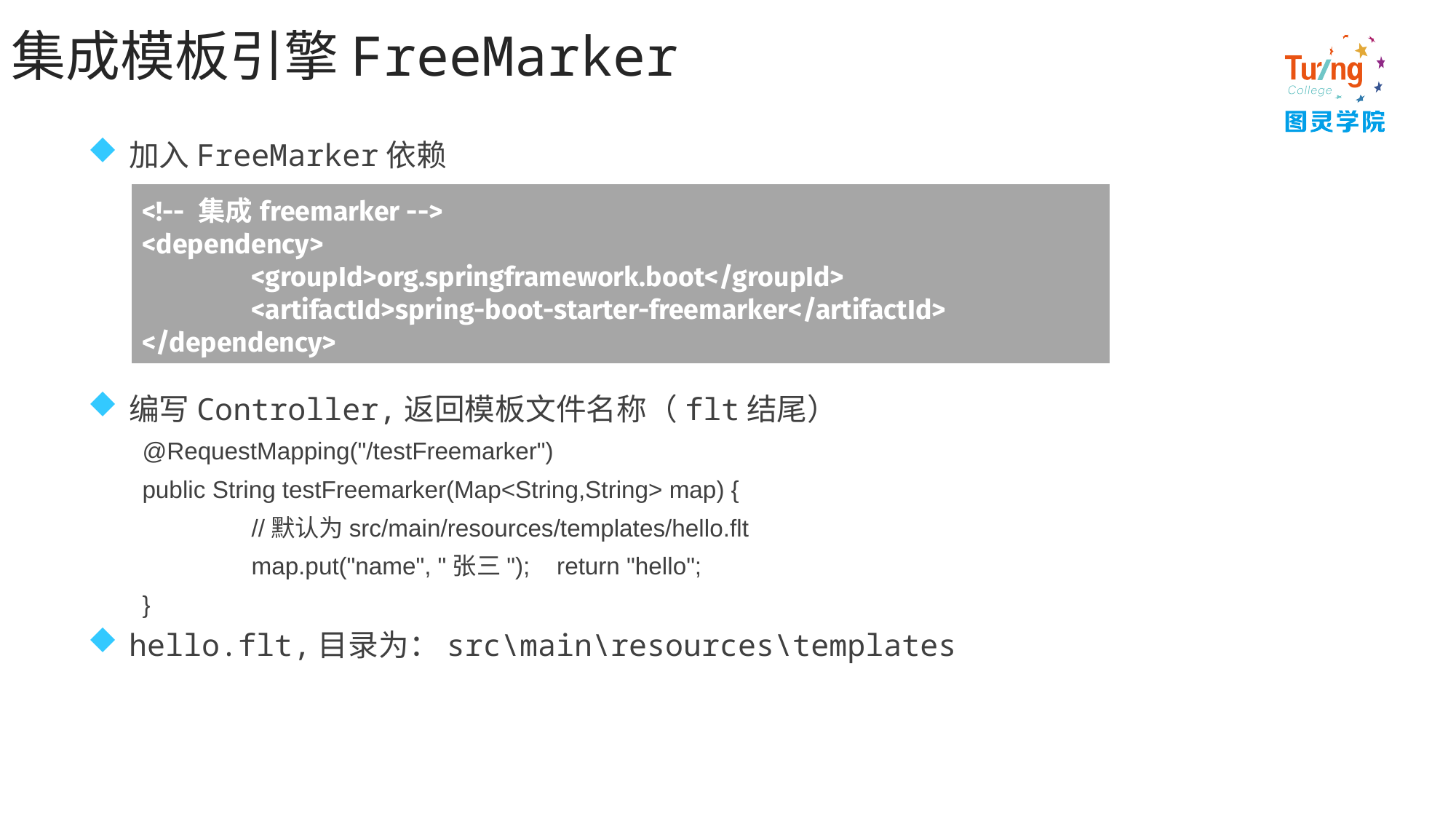

# 集成模板引擎FreeMarker
加入FreeMarker依赖

编写Controller,返回模板文件名称（flt结尾）
@RequestMapping("/testFreemarker")
public String testFreemarker(Map<String,String> map) {
	//默认为src/main/resources/templates/hello.flt
	map.put("name", "张三");    return "hello";
}
hello.flt,目录为：src\main\resources\templates
| <!-- 集成freemarker --> <dependency> <groupId>org.springframework.boot</groupId> <artifactId>spring-boot-starter-freemarker</artifactId> </dependency> |
| --- |